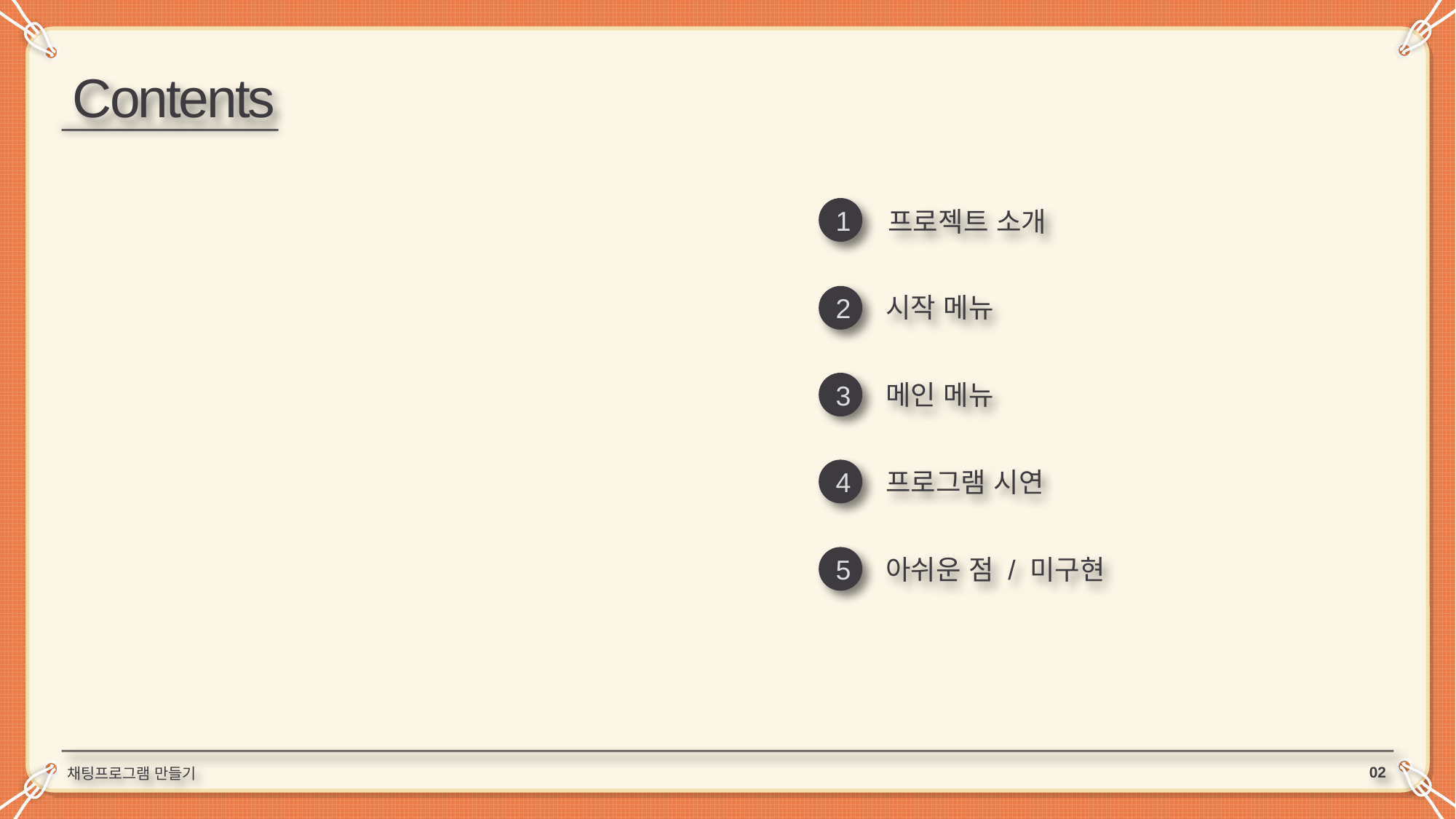

Contents
1
프로젝트 소개
시작 메뉴
2
메인 메뉴
3
4
프로그램 시연
5
아쉬운 점 / 미구현
02
채팅프로그램 만들기